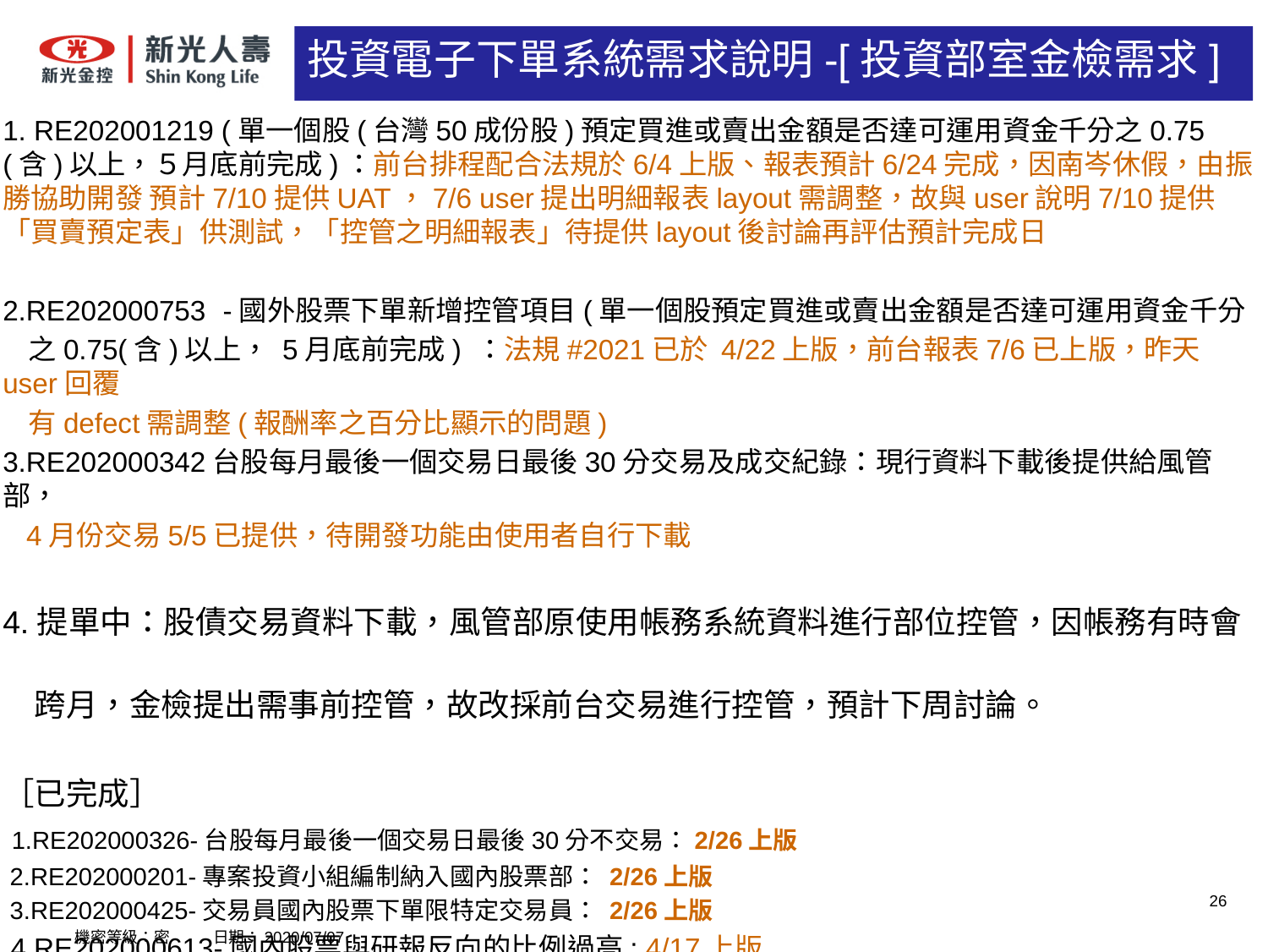

# 投資電子下單系統需求說明-[投資部室金檢需求]
1. RE202001219 (單一個股(台灣50成份股)預定買進或賣出金額是否達可運用資金千分之0.75(含)以上，５月底前完成)：前台排程配合法規於6/4上版、報表預計6/24完成，因南岑休假，由振勝協助開發 預計7/10提供UAT，7/6 user提出明細報表layout需調整，故與user說明7/10提供「買賣預定表」供測試，「控管之明細報表」待提供layout後討論再評估預計完成日

2.RE202000753 -國外股票下單新增控管項目(單一個股預定買進或賣出金額是否達可運用資金千分
   之0.75(含)以上， 5月底前完成) ：法規#2021已於 4/22上版，前台報表7/6已上版，昨天user回覆
   有defect需調整(報酬率之百分比顯示的問題)
3.RE202000342台股每月最後一個交易日最後30分交易及成交紀錄：現行資料下載後提供給風管部，
   4月份交易5/5已提供，待開發功能由使用者自行下載

4.提單中：股債交易資料下載，風管部原使用帳務系統資料進行部位控管，因帳務有時會
　跨月，金檢提出需事前控管，故改採前台交易進行控管，預計下周討論。

［已完成］
 1.RE202000326-台股每月最後一個交易日最後30分不交易：2/26上版
 2.RE202000201-專案投資小組編制納入國內股票部： 2/26上版
 3.RE202000425-交易員國內股票下單限特定交易員： 2/26上版
 4.RE202000613-國內股票與研報反向的比例過高: 4/17上版
 5.RE202000514 -國外股票與研報反向的比例過高(副董指示6月底完成) :6/23上版

機密等級：密            日期：2020/07/07